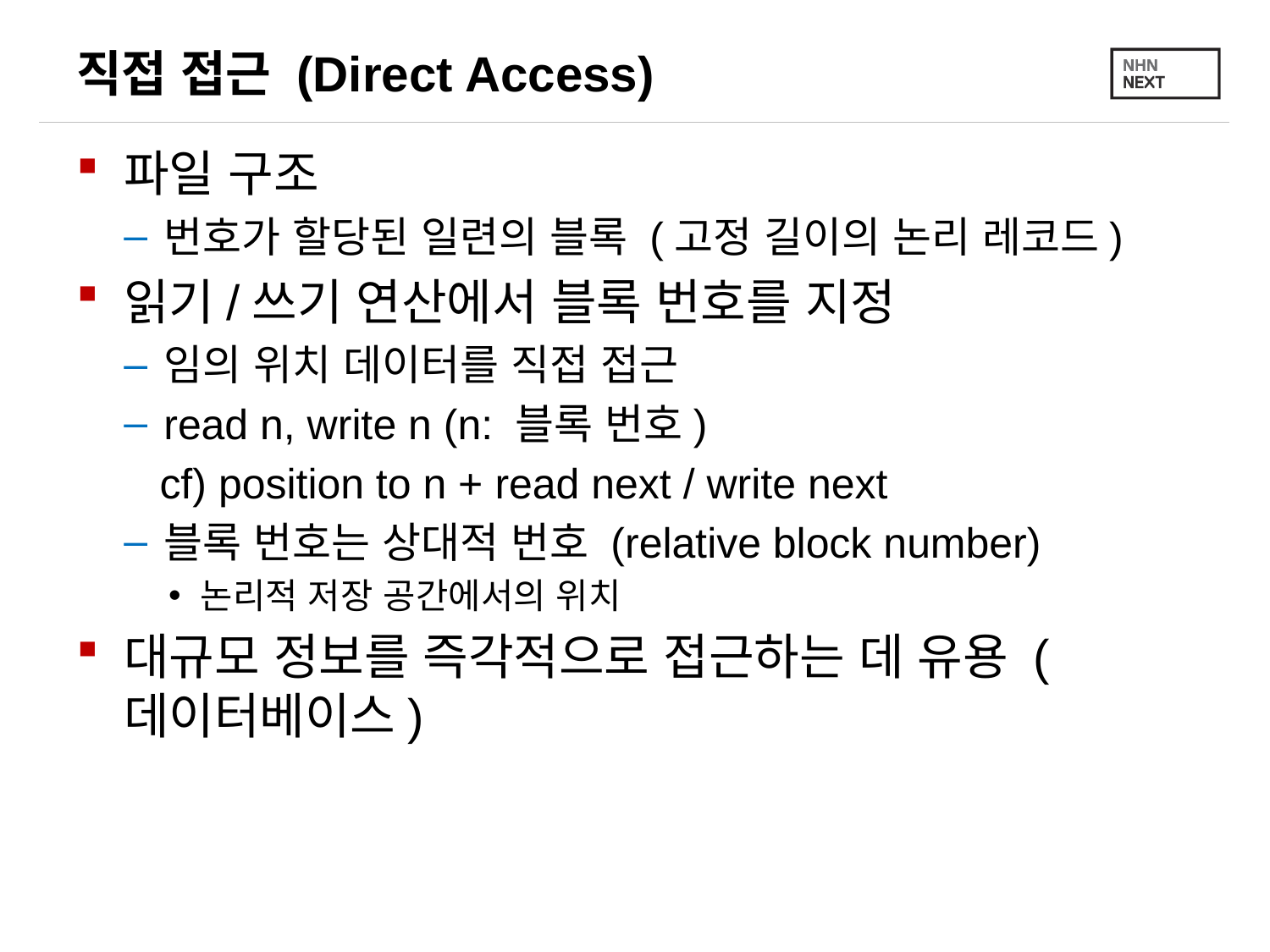

# 직접 접근 (Direct Access)
파일 구조
번호가 할당된 일련의 블록 (고정 길이의 논리 레코드)
읽기/쓰기 연산에서 블록 번호를 지정
임의 위치 데이터를 직접 접근
read n, write n (n: 블록 번호)
   cf) position to n + read next / write next
블록 번호는 상대적 번호 (relative block number)
논리적 저장 공간에서의 위치
대규모 정보를 즉각적으로 접근하는 데 유용 (데이터베이스)